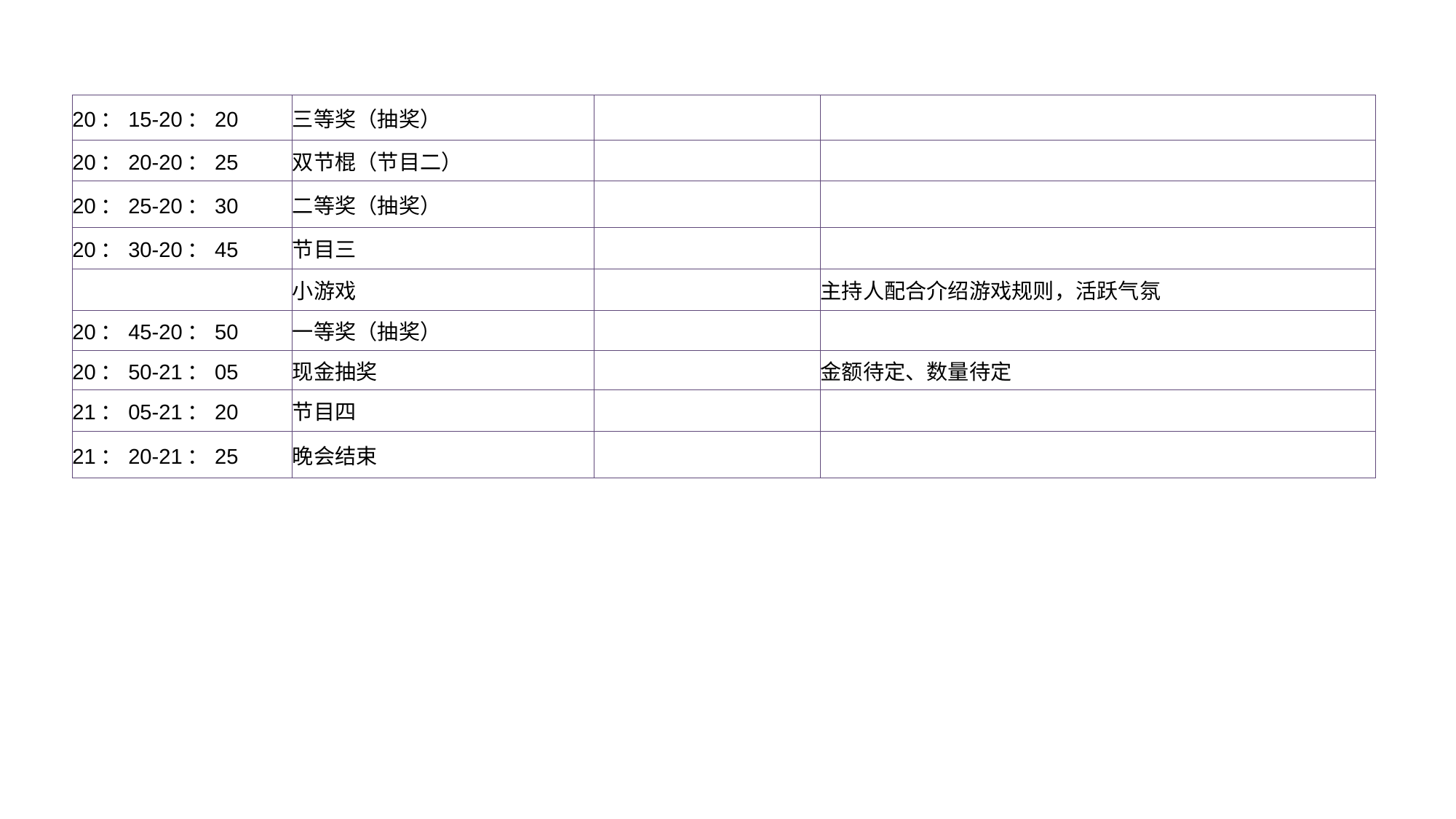

| 20：15-20：20 | 三等奖（抽奖） |  |  |
| --- | --- | --- | --- |
| 20：20-20：25 | 双节棍（节目二） |  |  |
| 20：25-20：30 | 二等奖（抽奖） |  |  |
| 20：30-20：45 | 节目三 |  |  |
|  | 小游戏 |  | 主持人配合介绍游戏规则，活跃气氛 |
| 20：45-20：50 | 一等奖（抽奖） |  |  |
| 20：50-21：05 | 现金抽奖 |  | 金额待定、数量待定 |
| 21：05-21：20 | 节目四 |  |  |
| 21：20-21：25 | 晚会结束 |  |  |